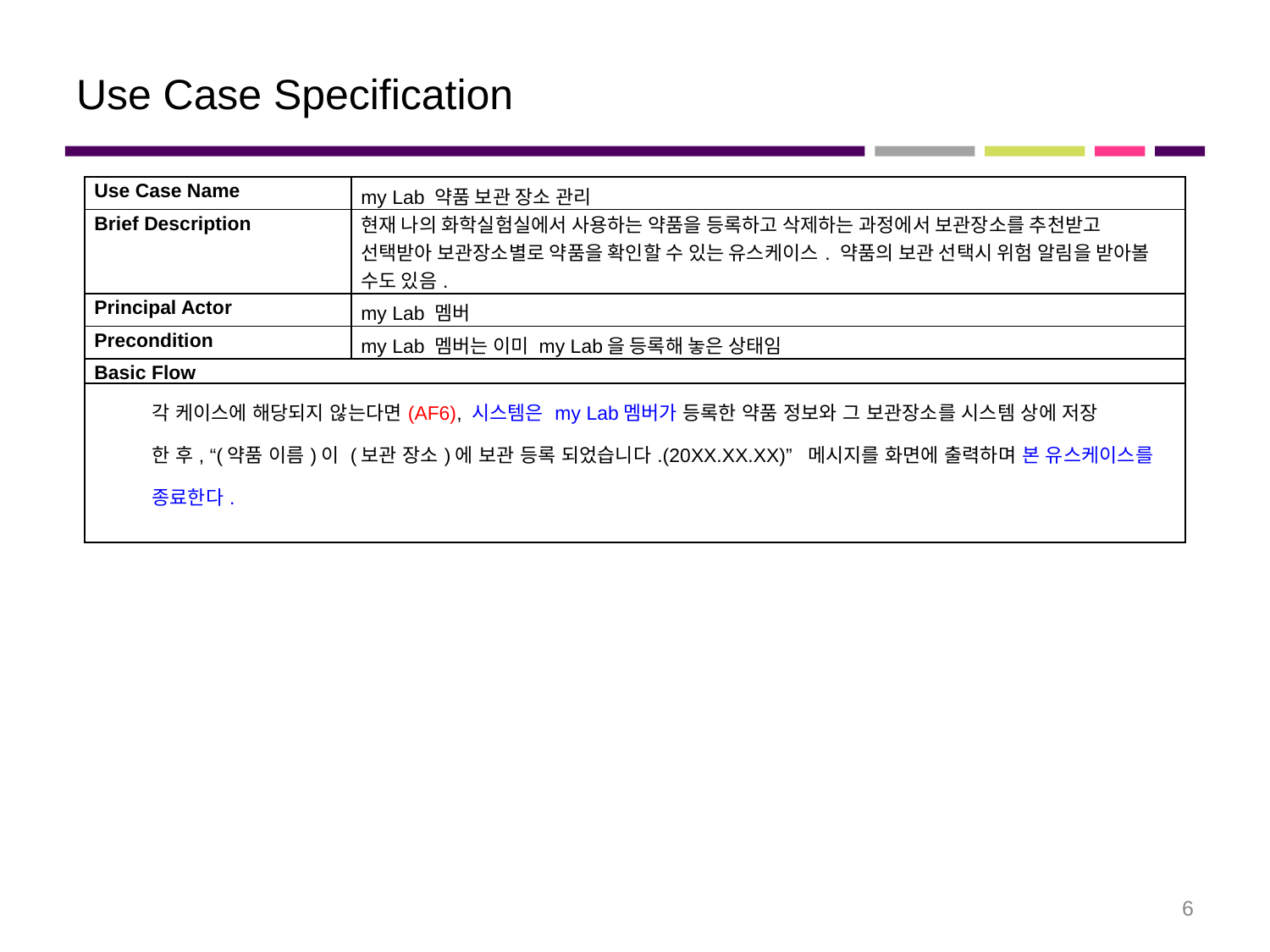

# Use Case Specification
| Use Case Name | my Lab 약품 보관 장소 관리 |
| --- | --- |
| Brief Description | 현재 나의 화학실험실에서 사용하는 약품을 등록하고 삭제하는 과정에서 보관장소를 추천받고 선택받아 보관장소별로 약품을 확인할 수 있는 유스케이스. 약품의 보관 선택시 위험 알림을 받아볼 수도 있음. |
| Principal Actor | my Lab 멤버 |
| Precondition | my Lab 멤버는 이미 my Lab을 등록해 놓은 상태임 |
| Basic Flow |  |
| 각 케이스에 해당되지 않는다면(AF6), 시스템은 my Lab멤버가 등록한 약품 정보와 그 보관장소를 시스템 상에 저장 한 후, “(약품 이름)이 (보관 장소)에 보관 등록 되었습니다.(20XX.XX.XX)” 메시지를 화면에 출력하며 본 유스케이스를 종료한다. |  |
6